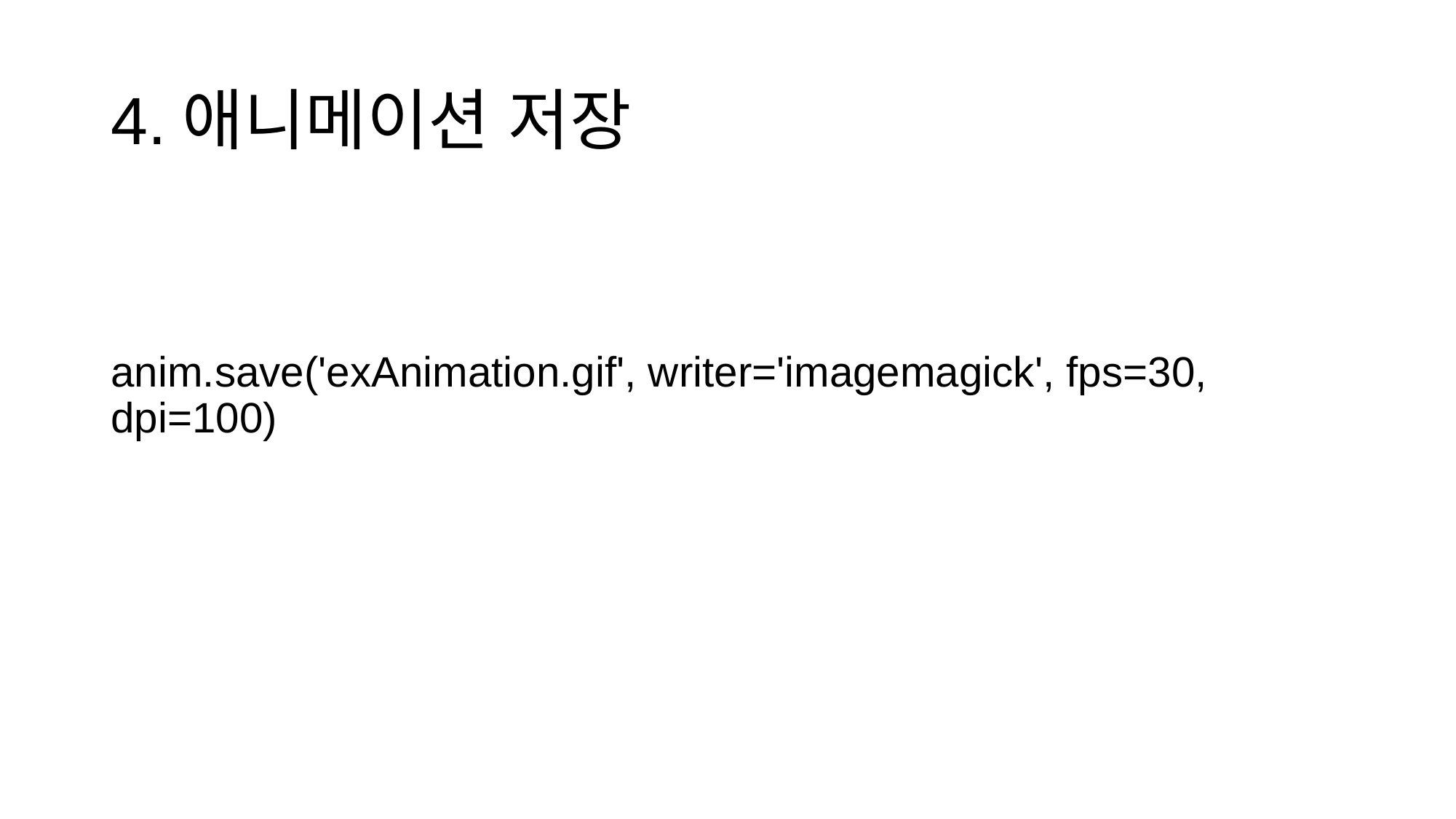

# 4.애니메이션 저장

anim.save('exAnimation.gif', writer='imagemagick', fps=30, dpi=100)